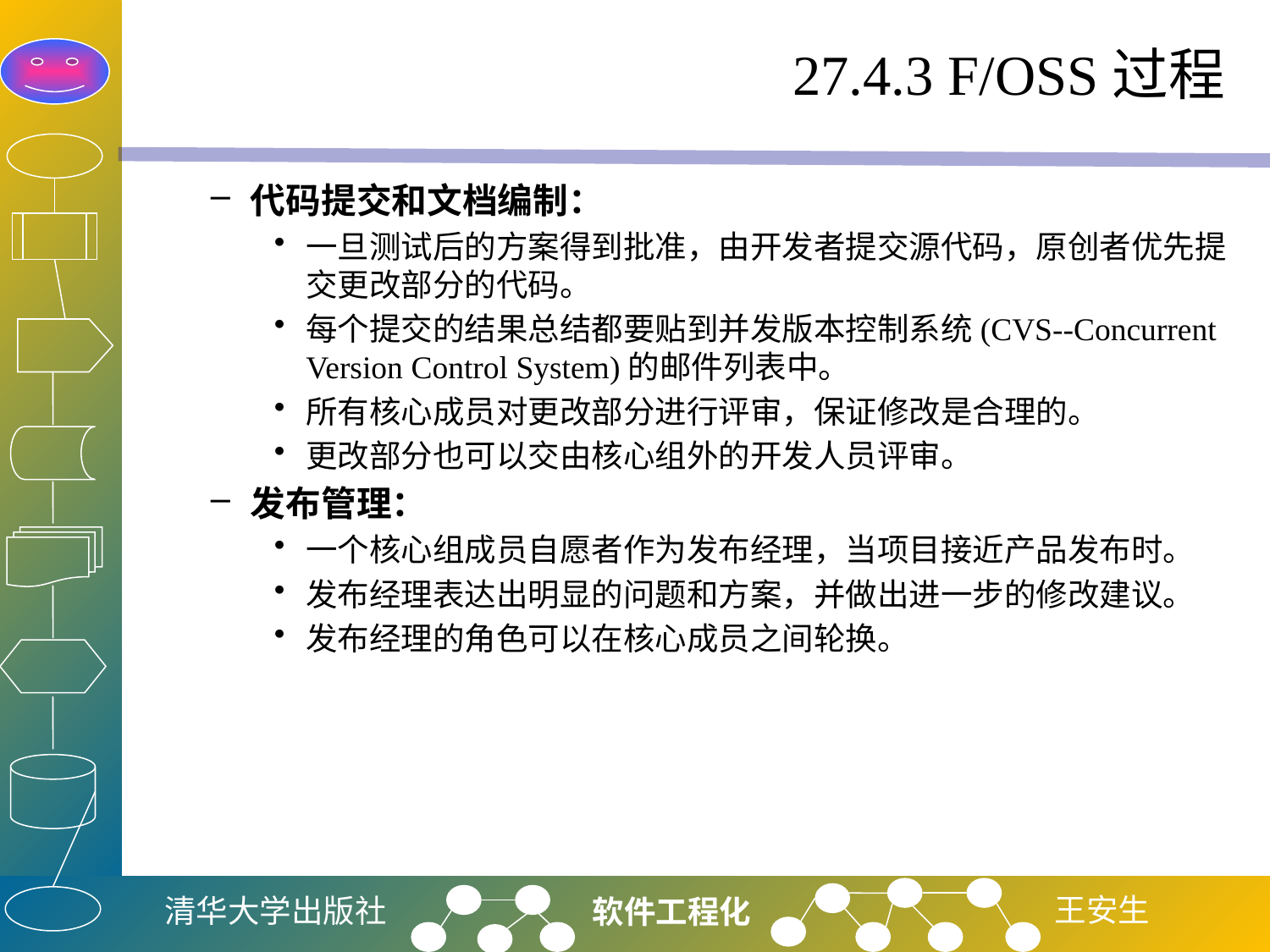

# 27.4.3 F/OSS过程
代码提交和文档编制：
一旦测试后的方案得到批准，由开发者提交源代码，原创者优先提交更改部分的代码。
每个提交的结果总结都要贴到并发版本控制系统(CVS--Concurrent Version Control System)的邮件列表中。
所有核心成员对更改部分进行评审，保证修改是合理的。
更改部分也可以交由核心组外的开发人员评审。
发布管理：
一个核心组成员自愿者作为发布经理，当项目接近产品发布时。
发布经理表达出明显的问题和方案，并做出进一步的修改建议。
发布经理的角色可以在核心成员之间轮换。